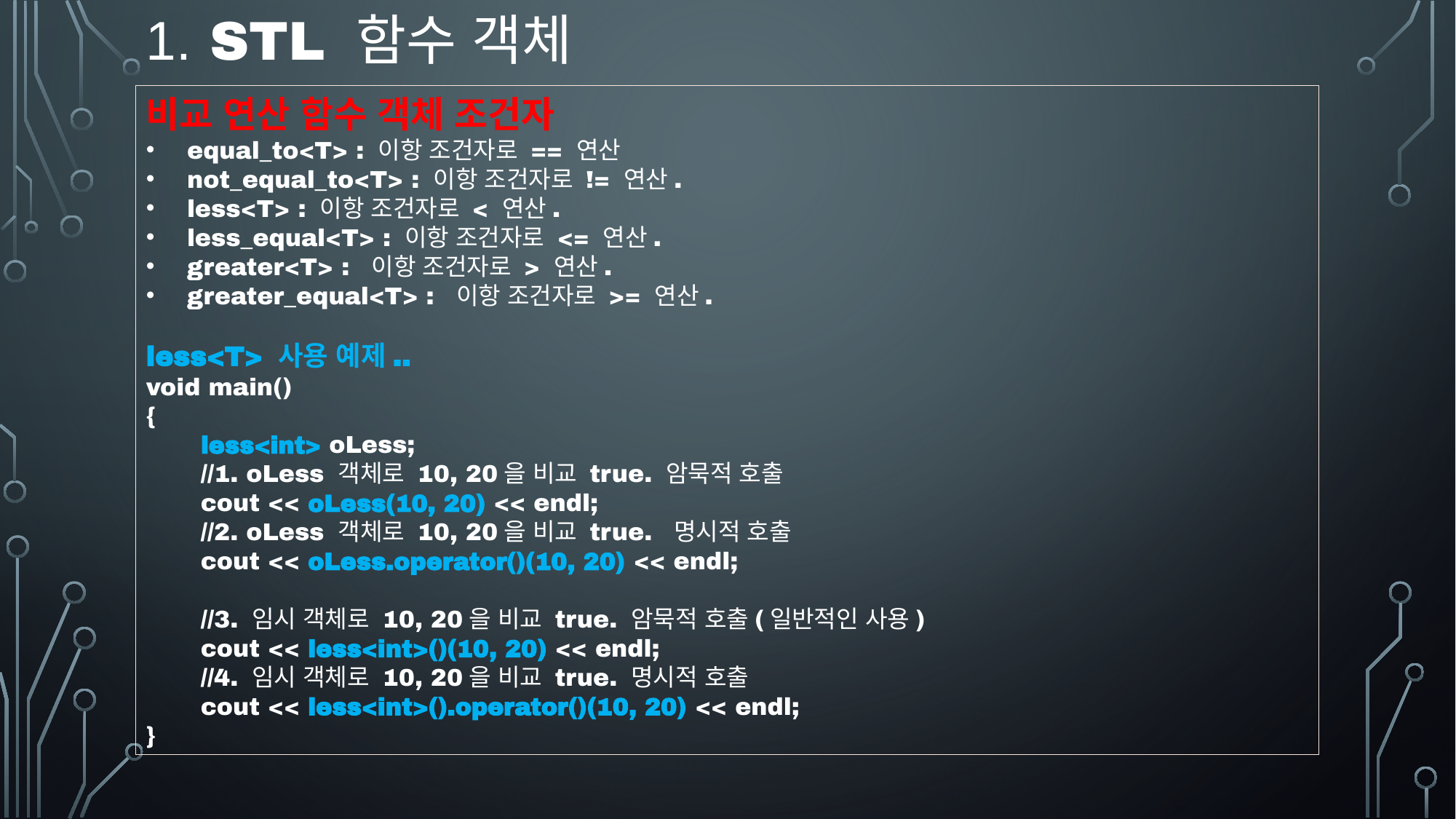

# 1. STL 함수 객체
비교 연산 함수 객체 조건자
equal_to<T> : 이항 조건자로 == 연산
not_equal_to<T> : 이항 조건자로 != 연산.
less<T> : 이항 조건자로 < 연산.
less_equal<T> : 이항 조건자로 <= 연산.
greater<T> :  이항 조건자로 > 연산.
greater_equal<T> :  이항 조건자로 >= 연산.

less<T> 사용 예제..
void main()
{
less<int> oLess;
//1. oLess 객체로 10, 20을 비교 true. 암묵적 호출
cout << oLess(10, 20) << endl;
//2. oLess 객체로 10, 20을 비교 true.  명시적 호출
cout << oLess.operator()(10, 20) << endl;

//3. 임시 객체로 10, 20을 비교 true. 암묵적 호출(일반적인 사용)
cout << less<int>()(10, 20) << endl;
//4. 임시 객체로 10, 20을 비교 true. 명시적 호출
cout << less<int>().operator()(10, 20) << endl;
}